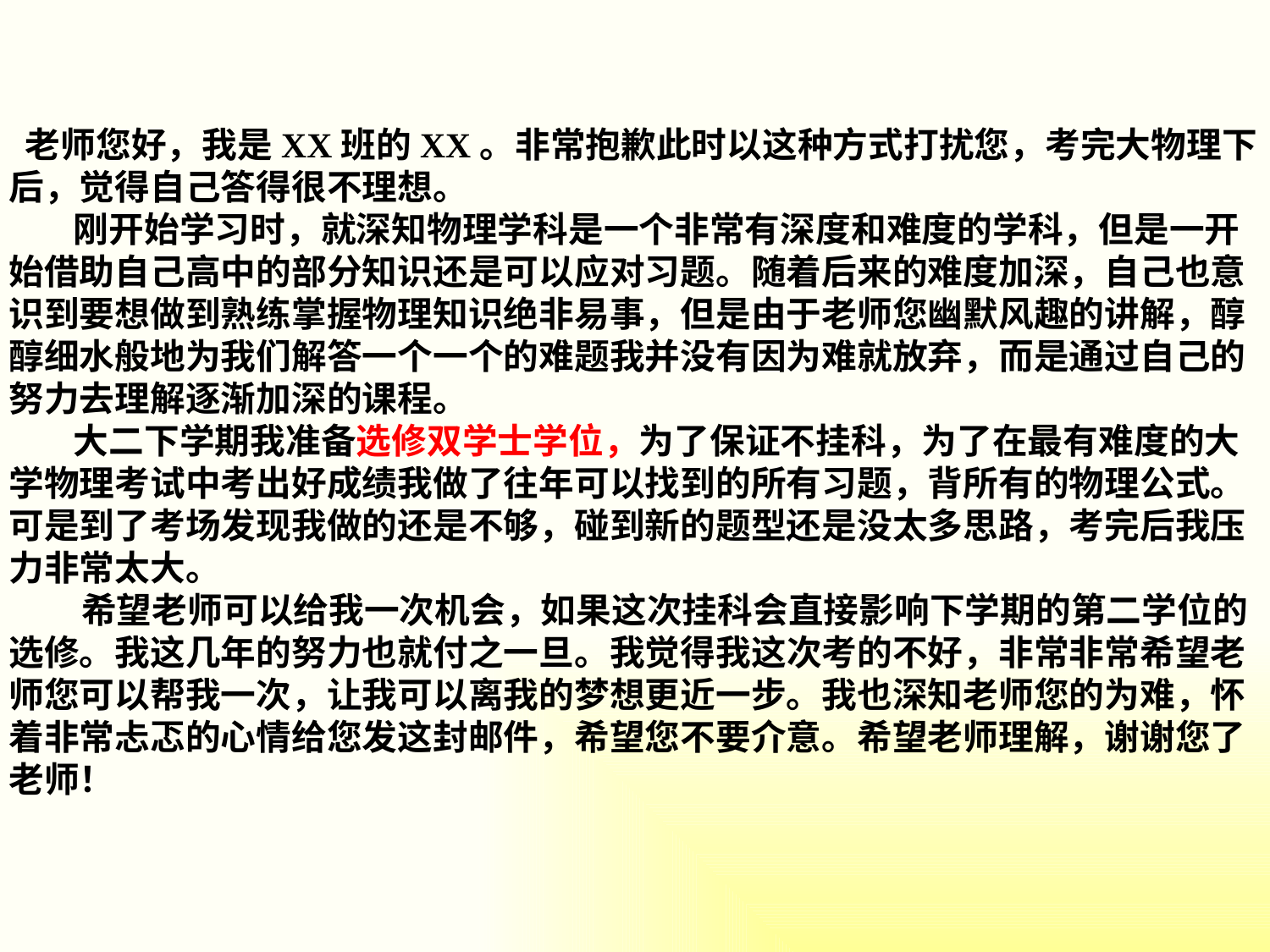

老师您好，我是XX班的XX。非常抱歉此时以这种方式打扰您，考完大物理下后，觉得自己答得很不理想。
       刚开始学习时，就深知物理学科是一个非常有深度和难度的学科，但是一开始借助自己高中的部分知识还是可以应对习题。随着后来的难度加深，自己也意识到要想做到熟练掌握物理知识绝非易事，但是由于老师您幽默风趣的讲解，醇醇细水般地为我们解答一个一个的难题我并没有因为难就放弃，而是通过自己的努力去理解逐渐加深的课程。
       大二下学期我准备选修双学士学位，为了保证不挂科，为了在最有难度的大学物理考试中考出好成绩我做了往年可以找到的所有习题，背所有的物理公式。可是到了考场发现我做的还是不够，碰到新的题型还是没太多思路，考完后我压力非常太大。
        希望老师可以给我一次机会，如果这次挂科会直接影响下学期的第二学位的选修。我这几年的努力也就付之一旦。我觉得我这次考的不好，非常非常希望老师您可以帮我一次，让我可以离我的梦想更近一步。我也深知老师您的为难，怀着非常忐忑的心情给您发这封邮件，希望您不要介意。希望老师理解，谢谢您了老师！